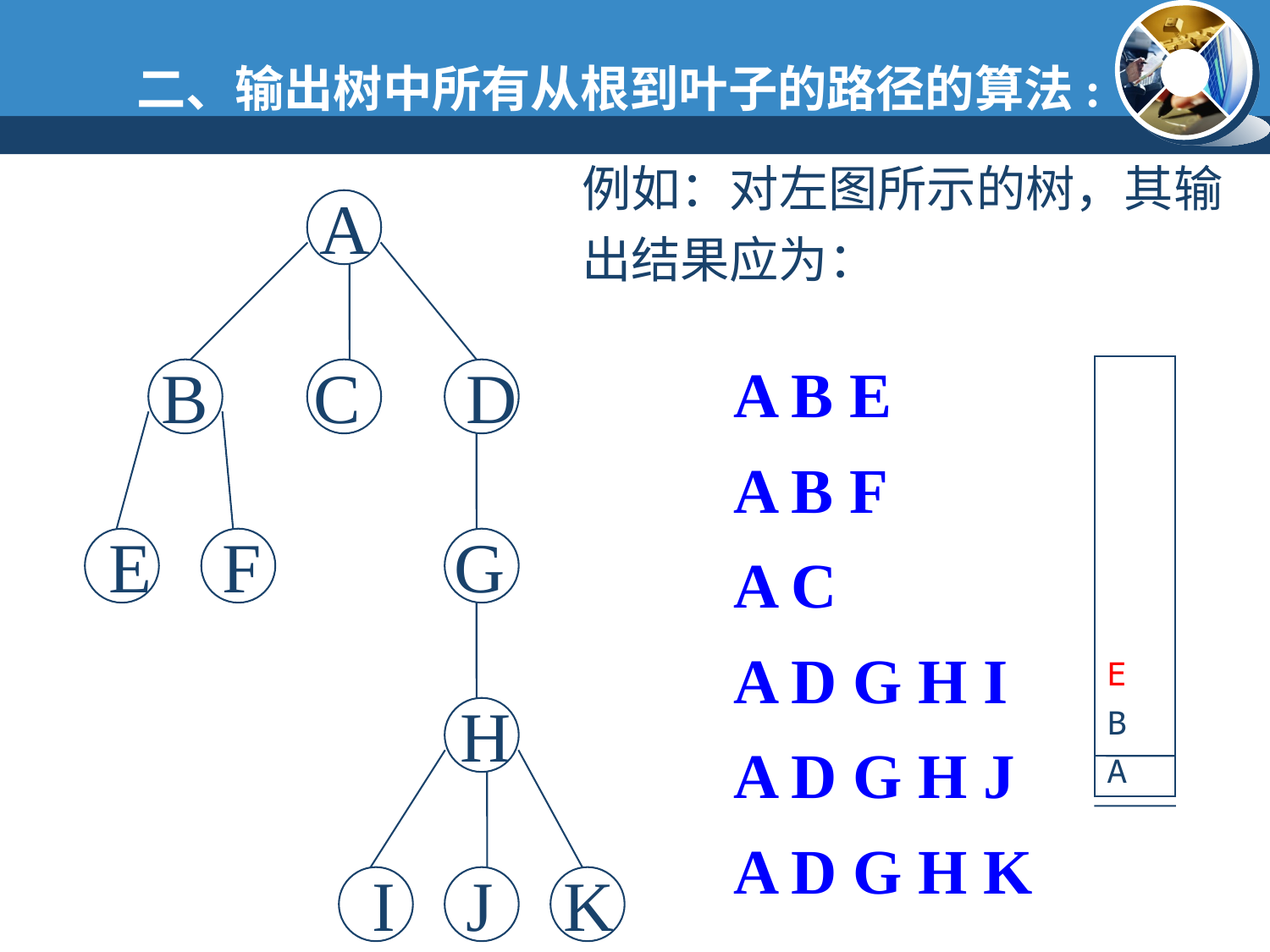

二、输出树中所有从根到叶子的路径的算法:
例如：对左图所示的树，其输出结果应为：
            A

   B      C      D

E    F           G

                    H

               I    J    K

A B E
A B F
A C
A D G H I
A D G H J
A D G H K

E
B
A